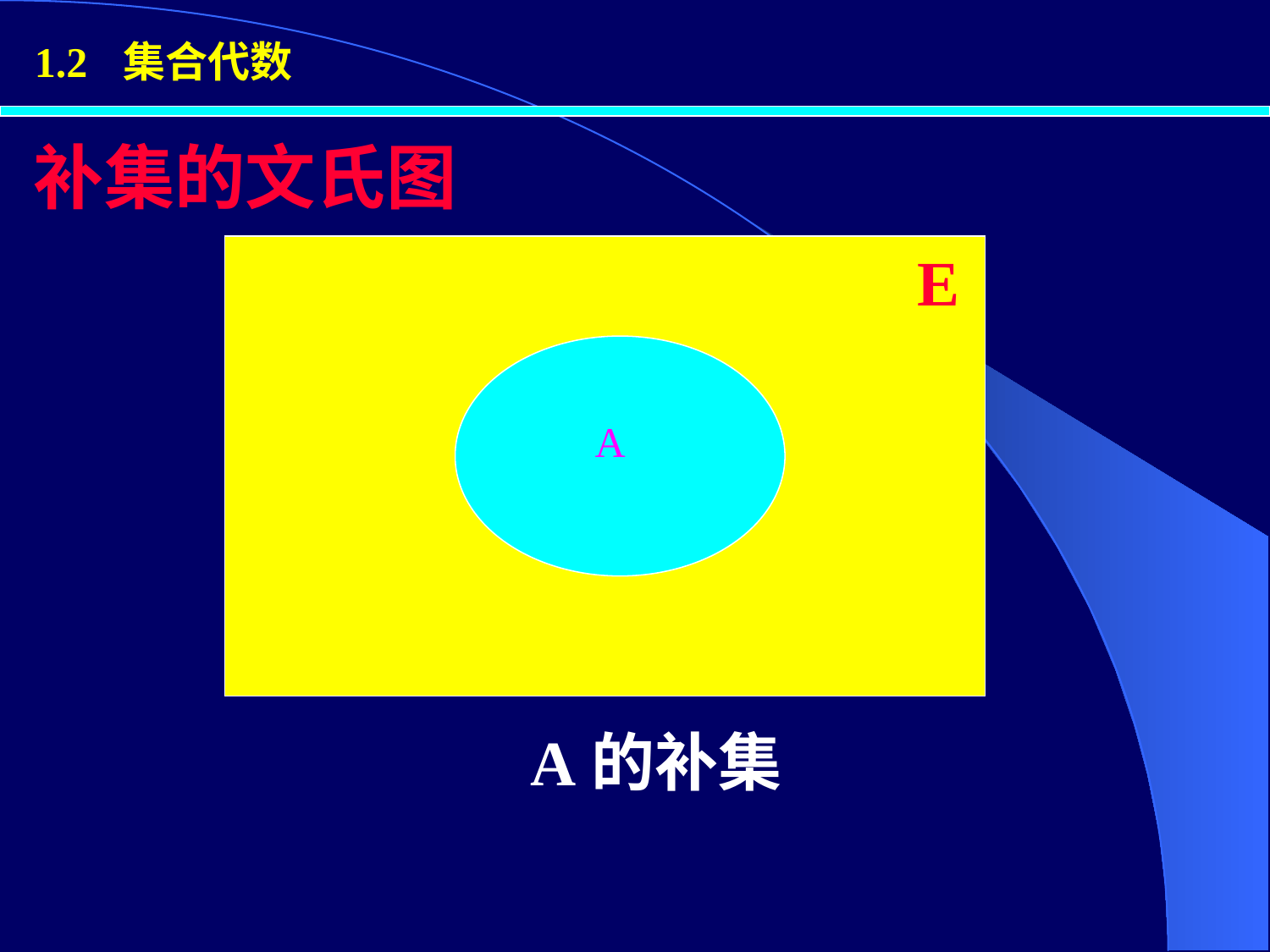

1.2 集合代数
# 补集的文氏图

E

A
A的补集